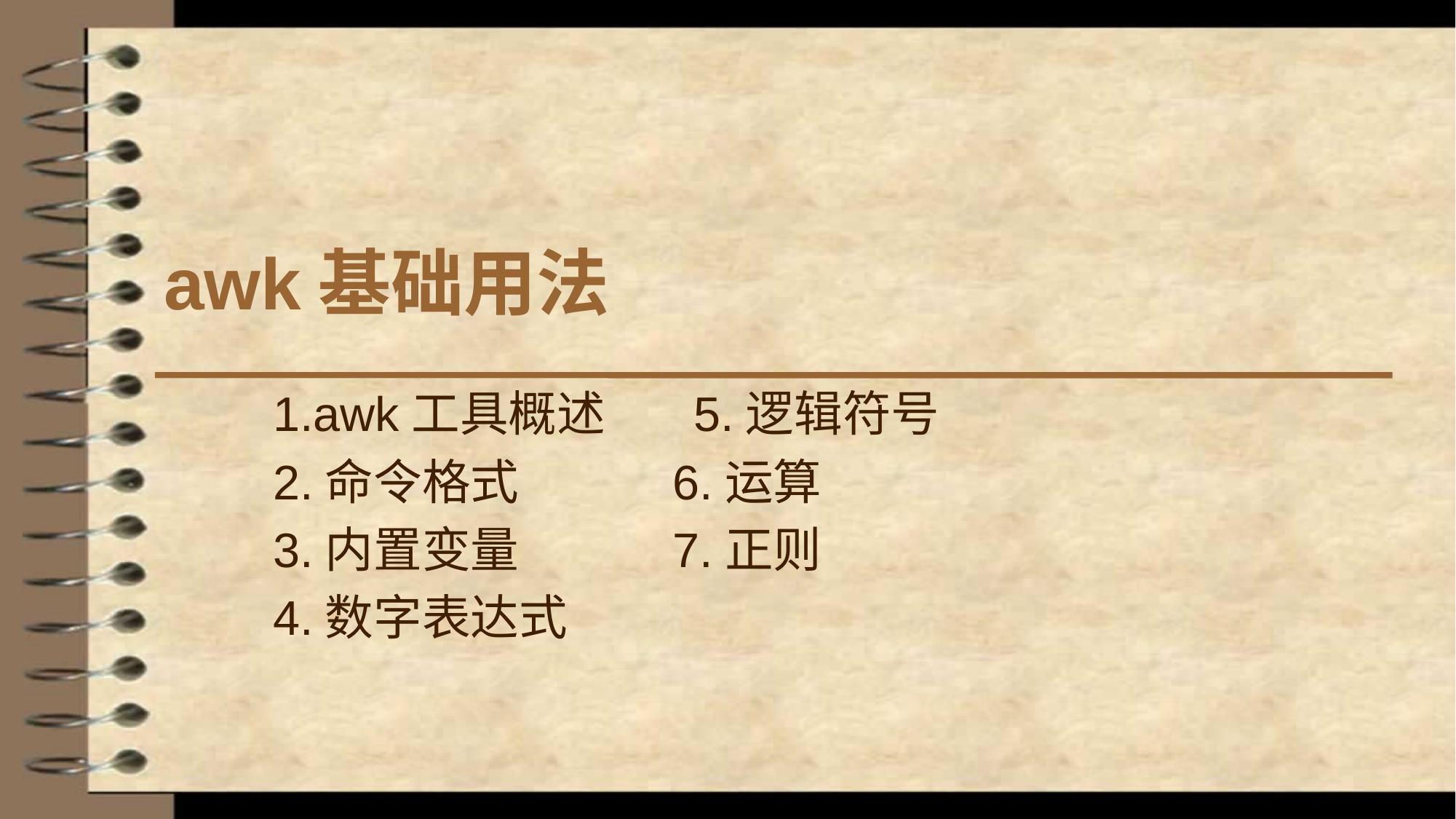

# awk基础用法
1.awk工具概述       5.逻辑符号
2.命令格式             6.运算
3.内置变量             7.正则
4.数字表达式